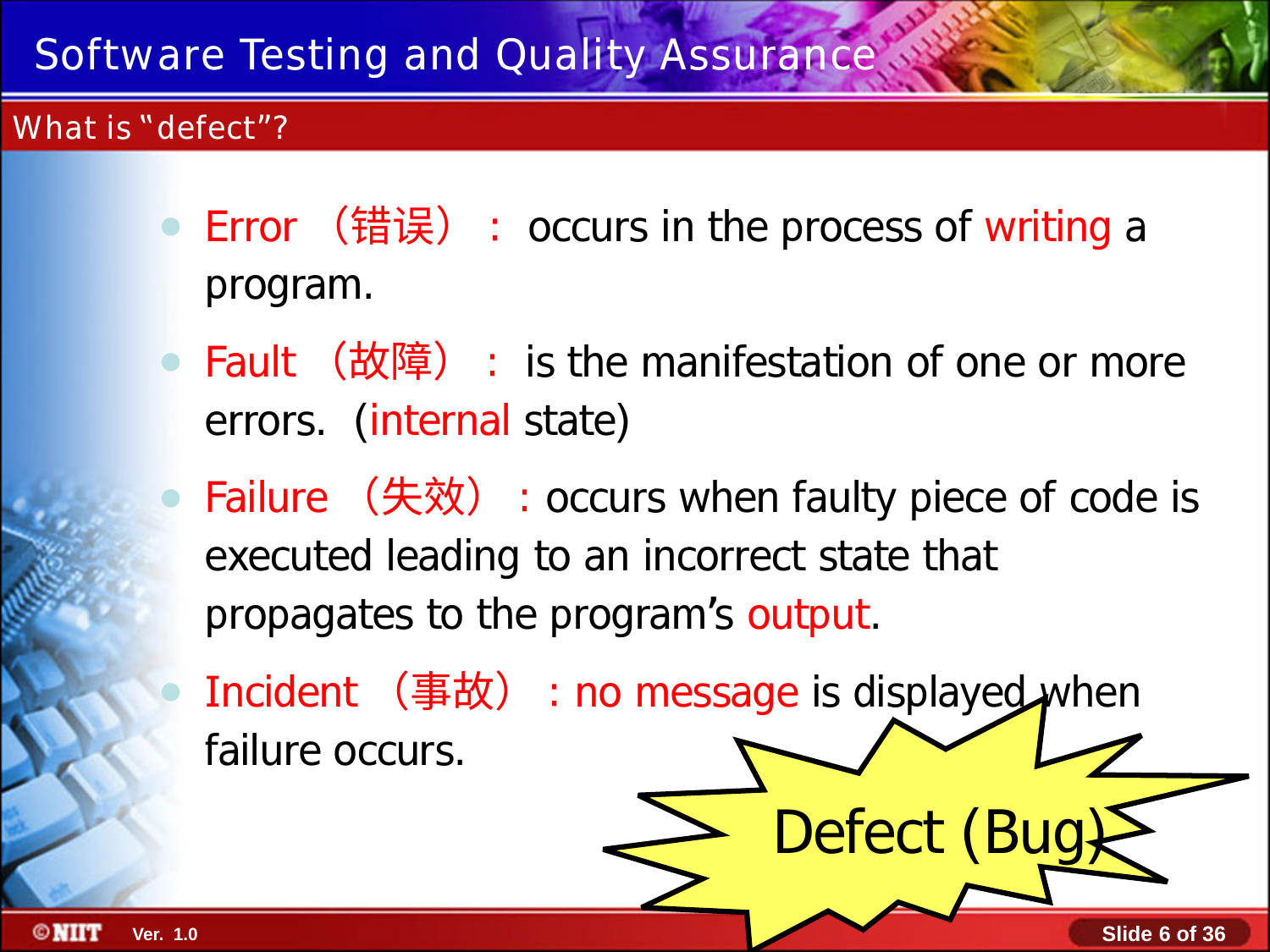

# What is “defect”?
Error（错误）:  occurs in the process of writing a program.
Fault（故障）:  is the manifestation of one or more errors.  (internal state)
Failure（失效）: occurs when faulty piece of code is executed leading to an incorrect state that propagates to the program’s output.
Incident（事故）: no message is displayed when failure occurs.
Defect (Bug)